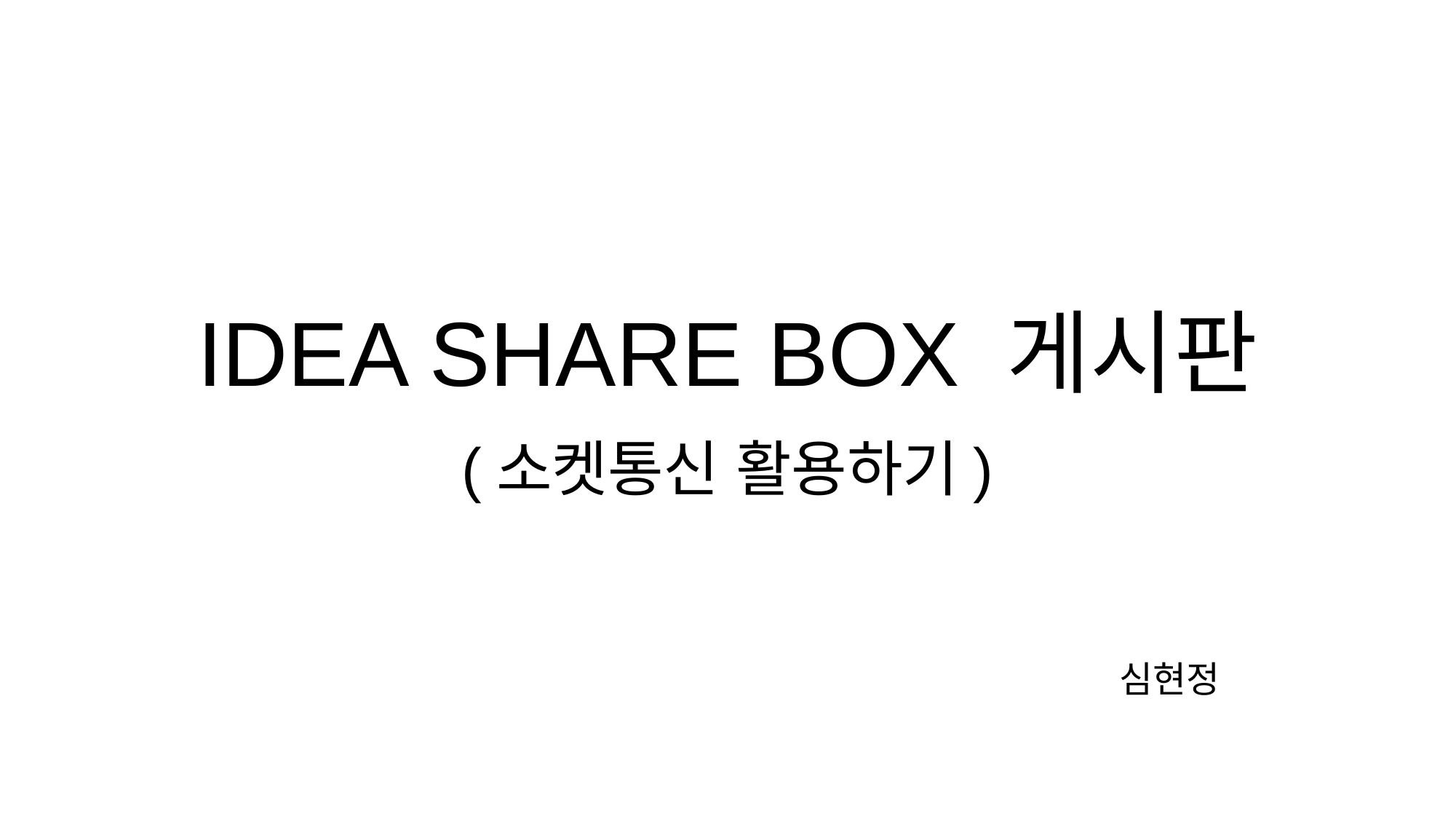

# IDEA SHARE BOX 게시판 (소켓통신 활용하기)
심현정